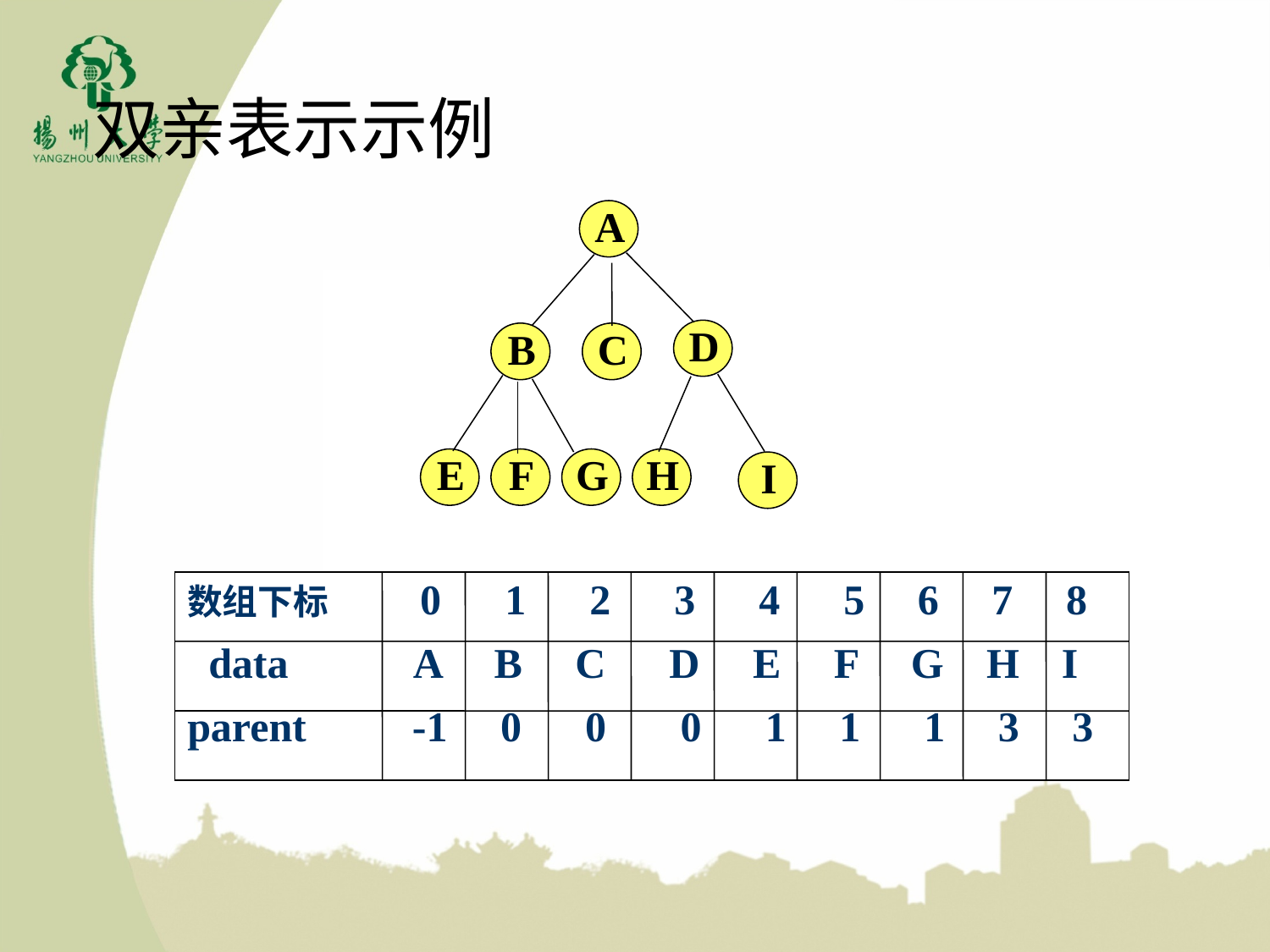

双亲表示示例
A

D

B
C

E
F
G
H

I

数组下标         0      1      2      3      4      5     6     7     8
  data            A     B     C      D     E     F     G    H    I
parent          -1     0      0       0      1     1      1     3     3